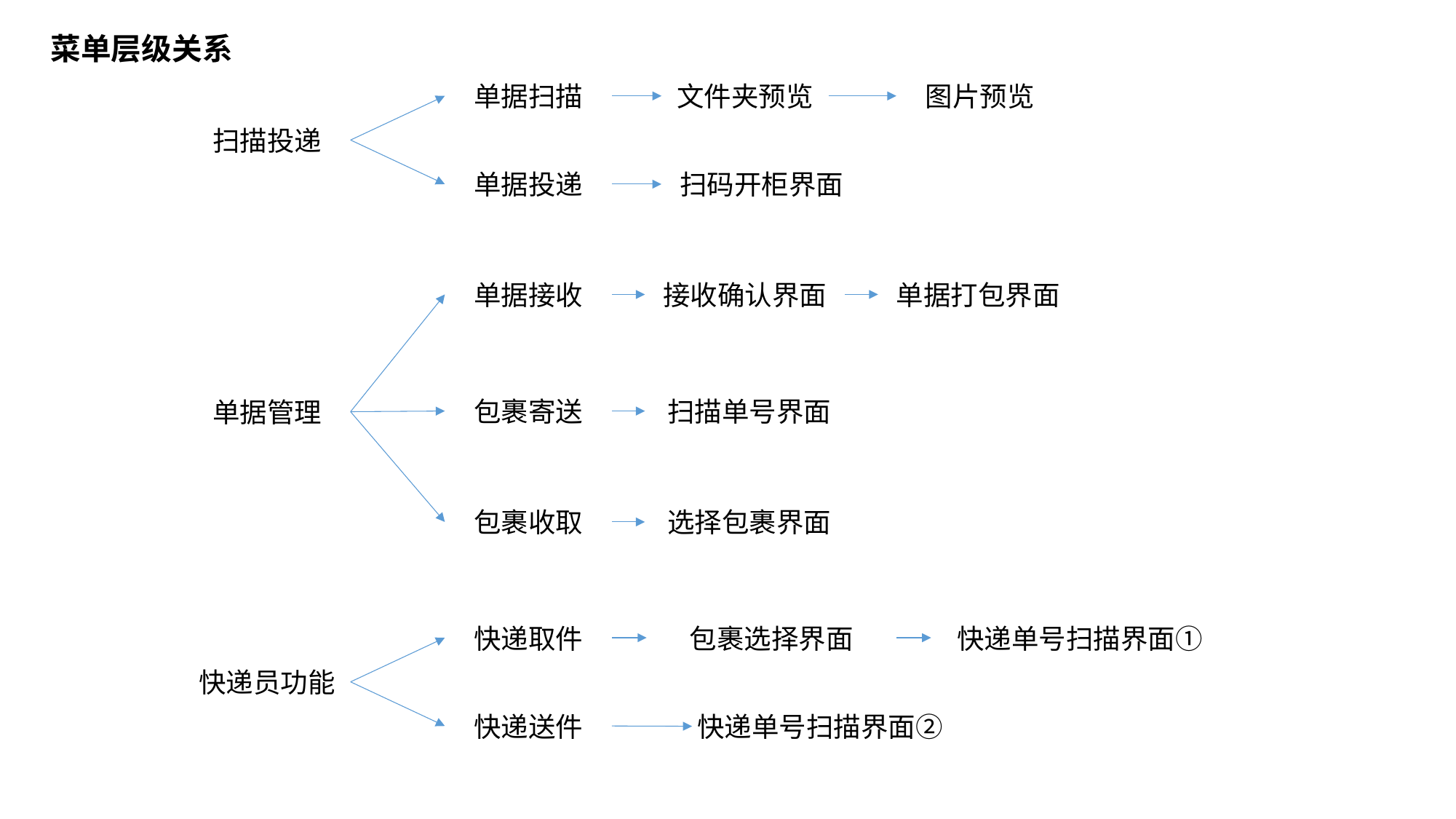

菜单层级关系
单据扫描
文件夹预览
图片预览
扫描投递
单据投递
扫码开柜界面
单据接收
接收确认界面
单据打包界面
包裹寄送
扫描单号界面
单据管理
包裹收取
选择包裹界面
快递取件
包裹选择界面
快递单号扫描界面①
快递员功能
快递送件
快递单号扫描界面②